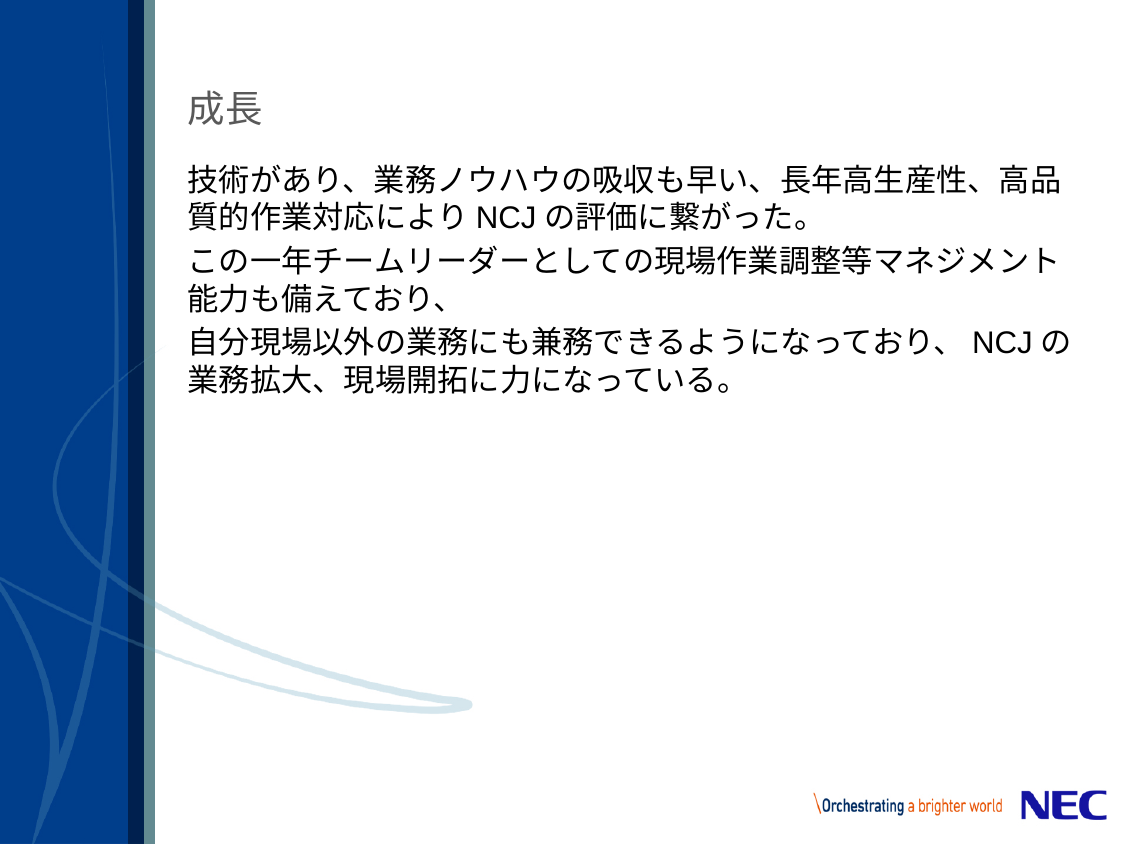

# 成長
技術があり、業務ノウハウの吸収も早い、長年高生産性、高品質的作業対応によりNCJの評価に繋がった。
この一年チームリーダーとしての現場作業調整等マネジメント能力も備えており、
自分現場以外の業務にも兼務できるようになっており、NCJの業務拡大、現場開拓に力になっている。